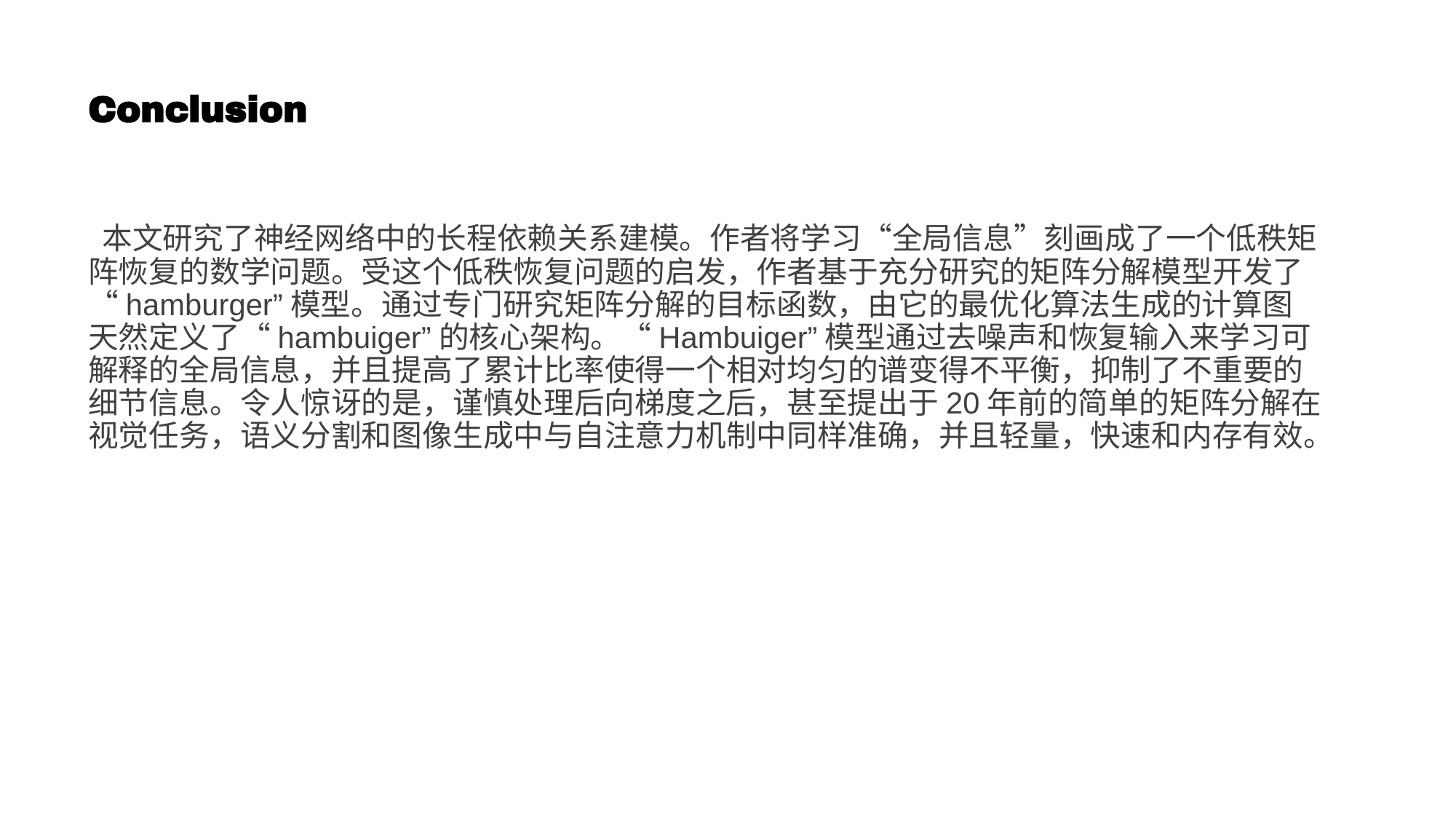

# Conclusion
 本文研究了神经网络中的长程依赖关系建模。作者将学习“全局信息”刻画成了一个低秩矩阵恢复的数学问题。受这个低秩恢复问题的启发，作者基于充分研究的矩阵分解模型开发了“hamburger”模型。通过专门研究矩阵分解的目标函数，由它的最优化算法生成的计算图天然定义了“hambuiger”的核心架构。“Hambuiger”模型通过去噪声和恢复输入来学习可解释的全局信息，并且提高了累计比率使得一个相对均匀的谱变得不平衡，抑制了不重要的细节信息。令人惊讶的是，谨慎处理后向梯度之后，甚至提出于20年前的简单的矩阵分解在视觉任务，语义分割和图像生成中与自注意力机制中同样准确，并且轻量，快速和内存有效。